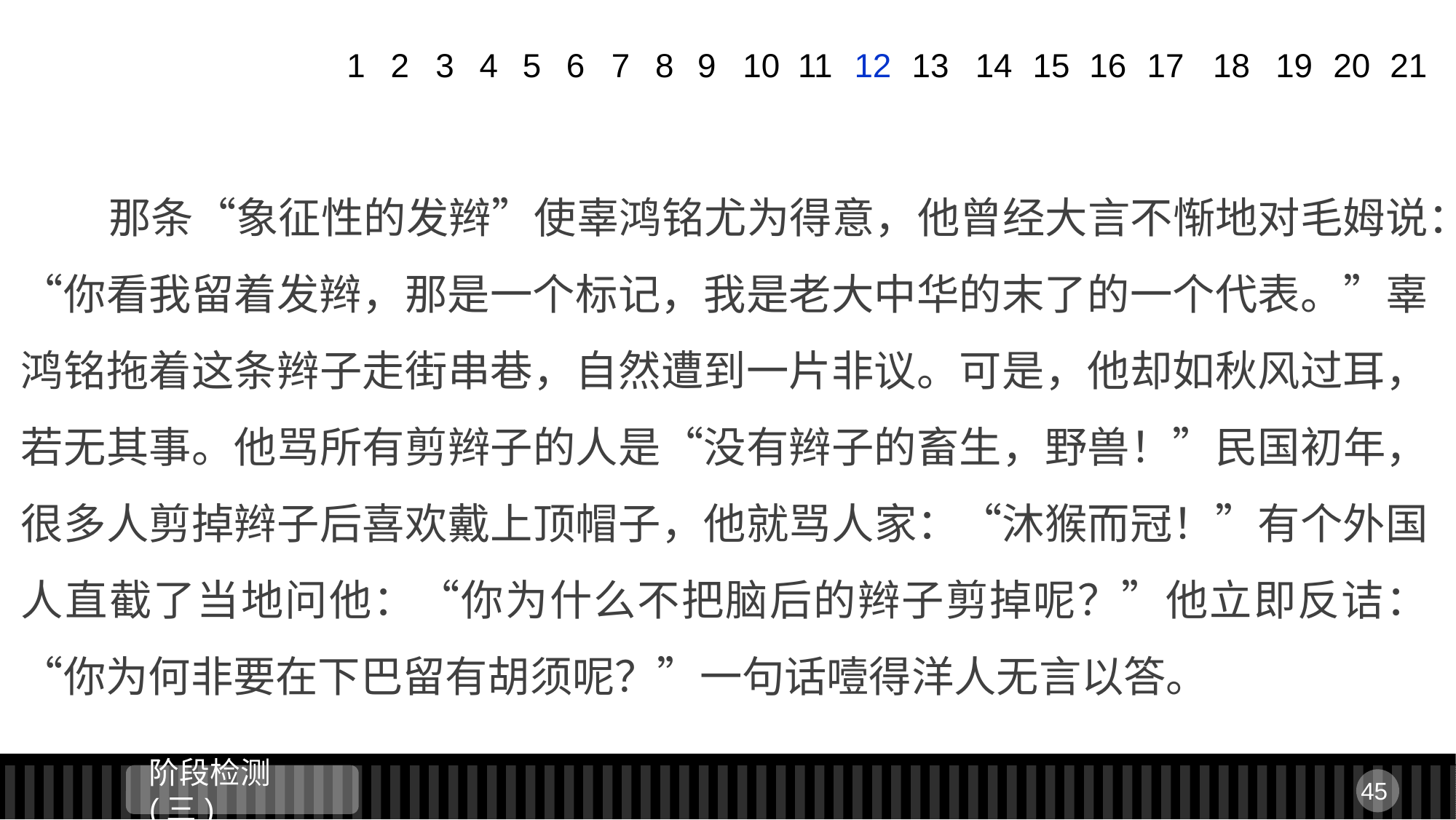

1
2
3
4
5
6
7
8
9
11
12
13
14
15
16
17
18
19
20
21
10
        那条“象征性的发辫”使辜鸿铭尤为得意，他曾经大言不惭地对毛姆说：“你看我留着发辫，那是一个标记，我是老大中华的末了的一个代表。”辜鸿铭拖着这条辫子走街串巷，自然遭到一片非议。可是，他却如秋风过耳，若无其事。他骂所有剪辫子的人是“没有辫子的畜生，野兽！”民国初年，很多人剪掉辫子后喜欢戴上顶帽子，他就骂人家：“沐猴而冠！”有个外国人直截了当地问他：“你为什么不把脑后的辫子剪掉呢？”他立即反诘：“你为何非要在下巴留有胡须呢？”一句话噎得洋人无言以答。